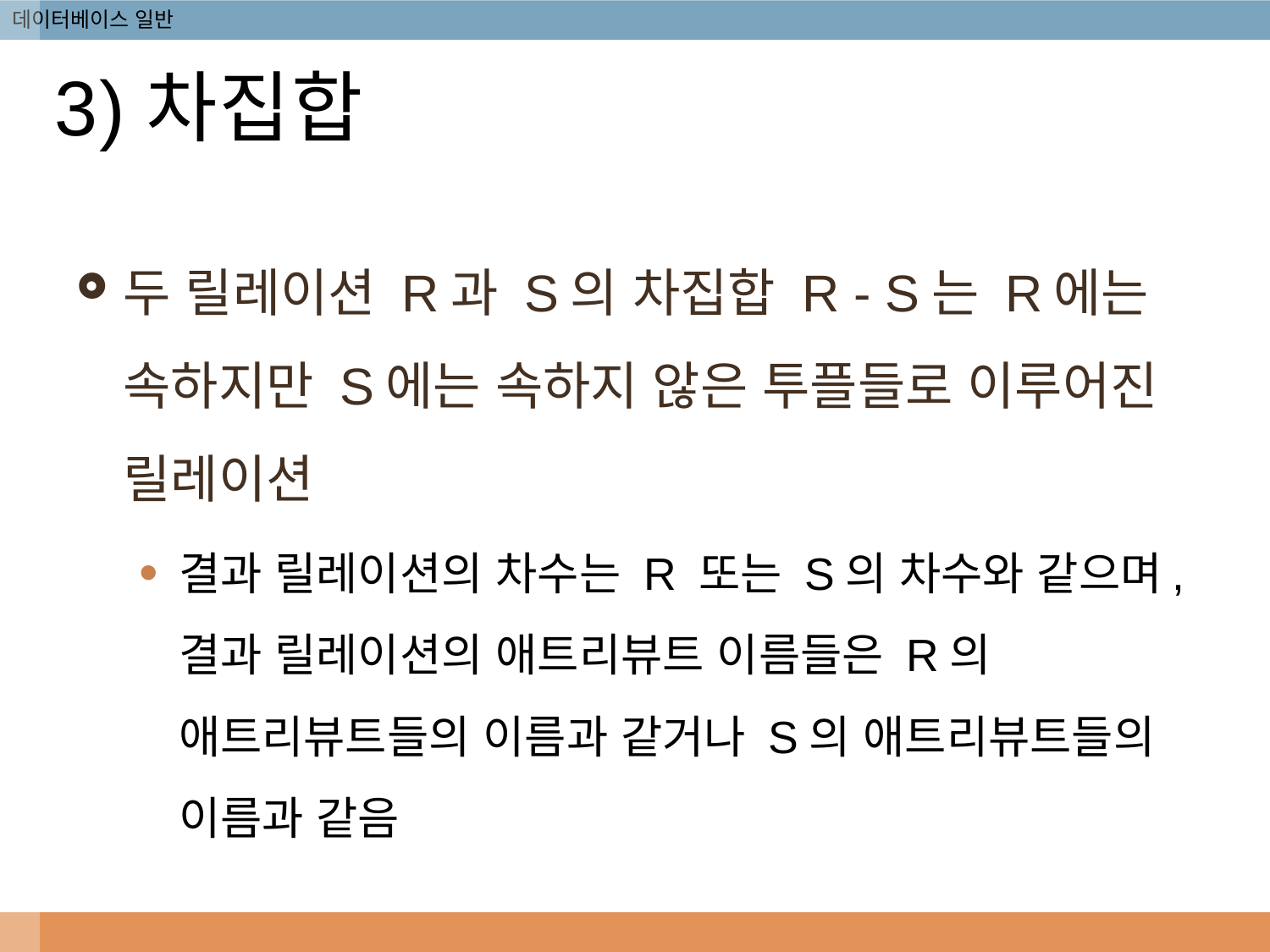

# 3)차집합
두 릴레이션 R과 S의 차집합 R - S는 R에는 속하지만 S에는 속하지 않은 투플들로 이루어진 릴레이션
결과 릴레이션의 차수는 R 또는 S의 차수와 같으며, 결과 릴레이션의 애트리뷰트 이름들은 R의 애트리뷰트들의 이름과 같거나 S의 애트리뷰트들의 이름과 같음